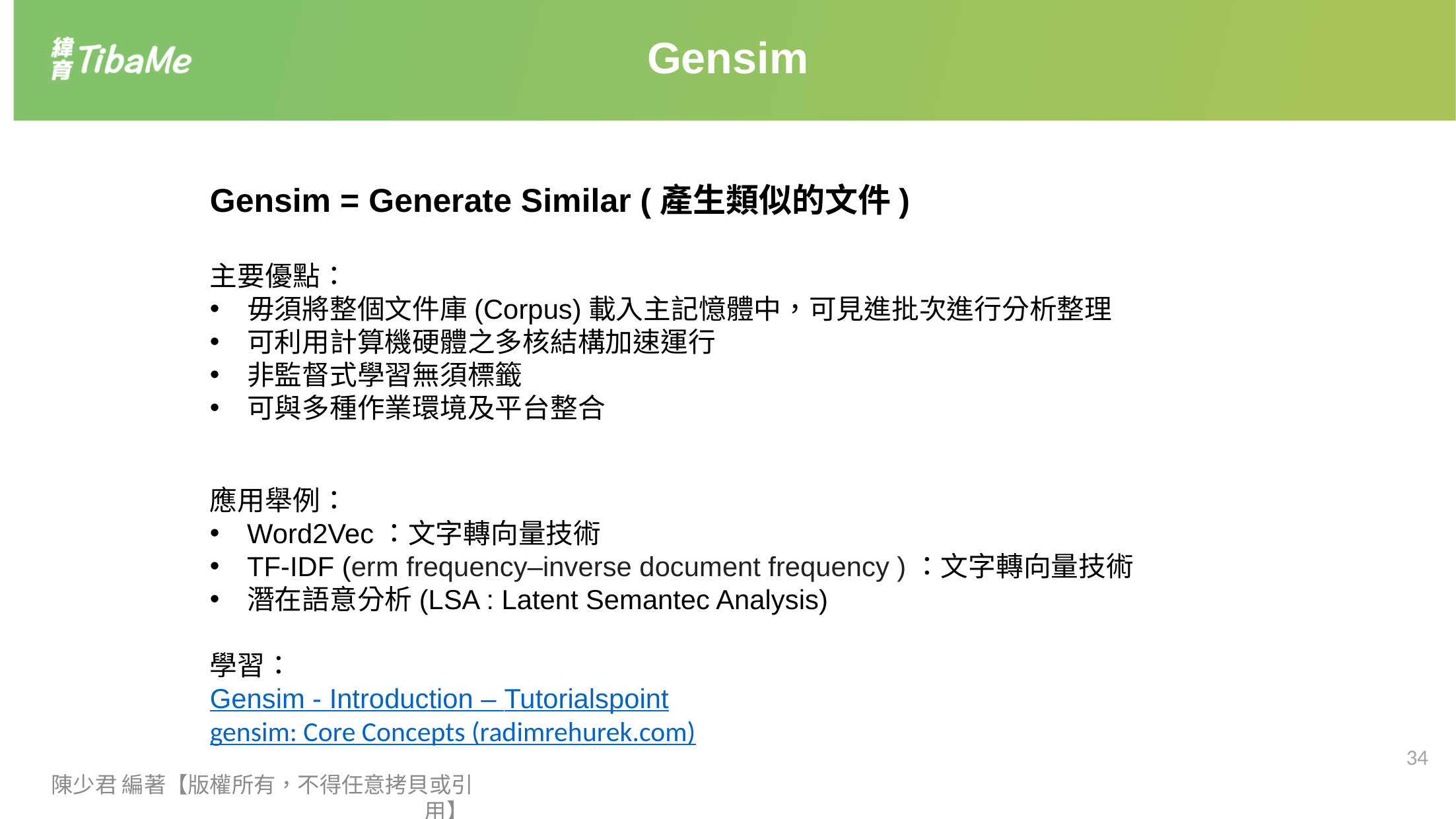

Gensim
Gensim = Generate Similar (產生類似的文件)

主要優點：
毋須將整個文件庫(Corpus)載入主記憶體中，可見進批次進行分析整理
可利用計算機硬體之多核結構加速運行
非監督式學習無須標籤
可與多種作業環境及平台整合

應用舉例：
Word2Vec：文字轉向量技術
TF-IDF (erm frequency–inverse document frequency )：文字轉向量技術
潛在語意分析(LSA : Latent Semantec Analysis)

學習：
Gensim - Introduction – Tutorialspoint
gensim: Core Concepts (radimrehurek.com)